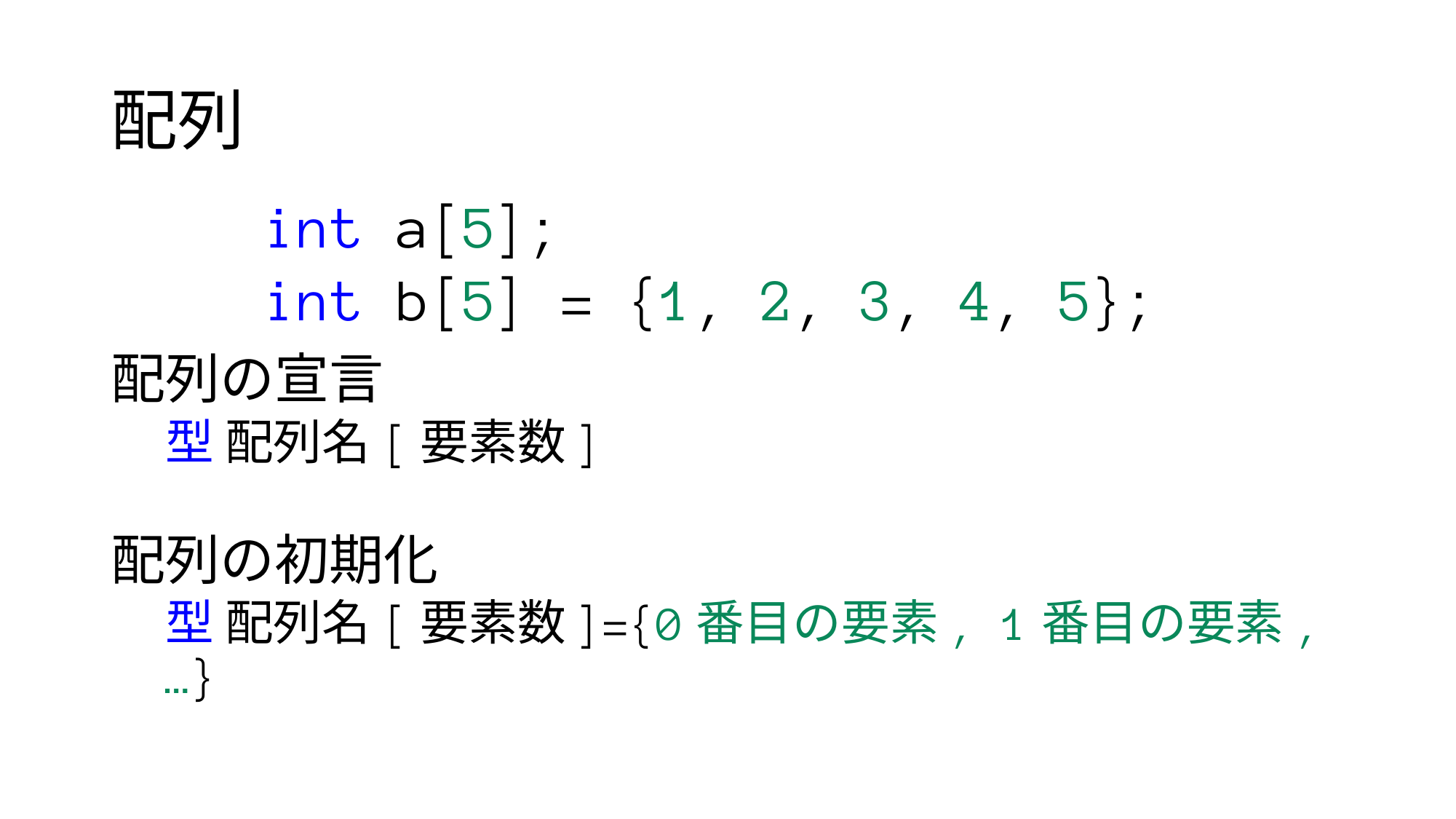

# 配列
int a[5];
int b[5] = {1, 2, 3, 4, 5};
配列の宣言
型 配列名[要素数]

配列の初期化
型 配列名[要素数]={0番目の要素, 1番目の要素,…}